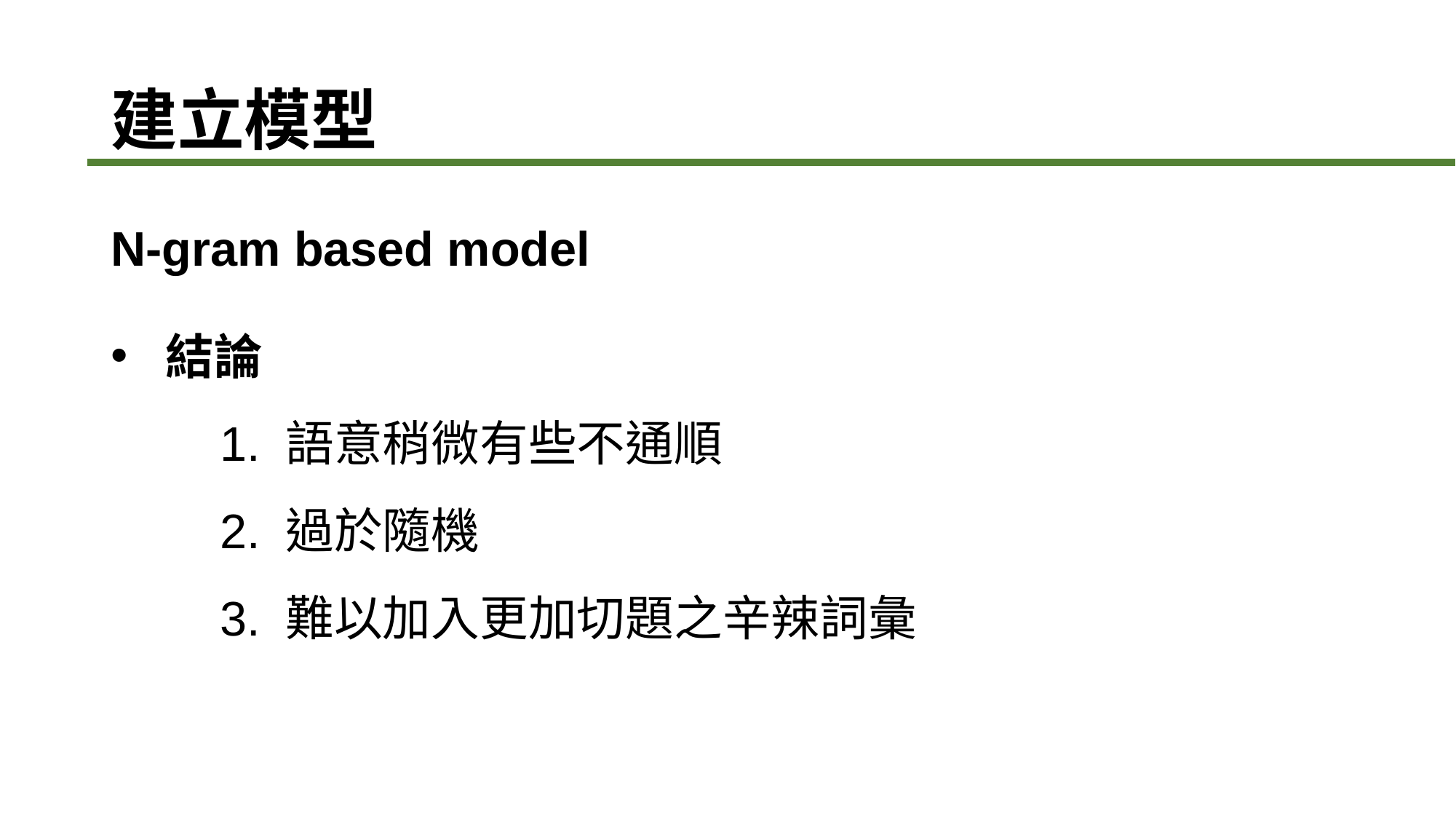

# 建立模型
N-gram based model
結論
	1. 語意稍微有些不通順
	2. 過於隨機
	3. 難以加入更加切題之辛辣詞彙